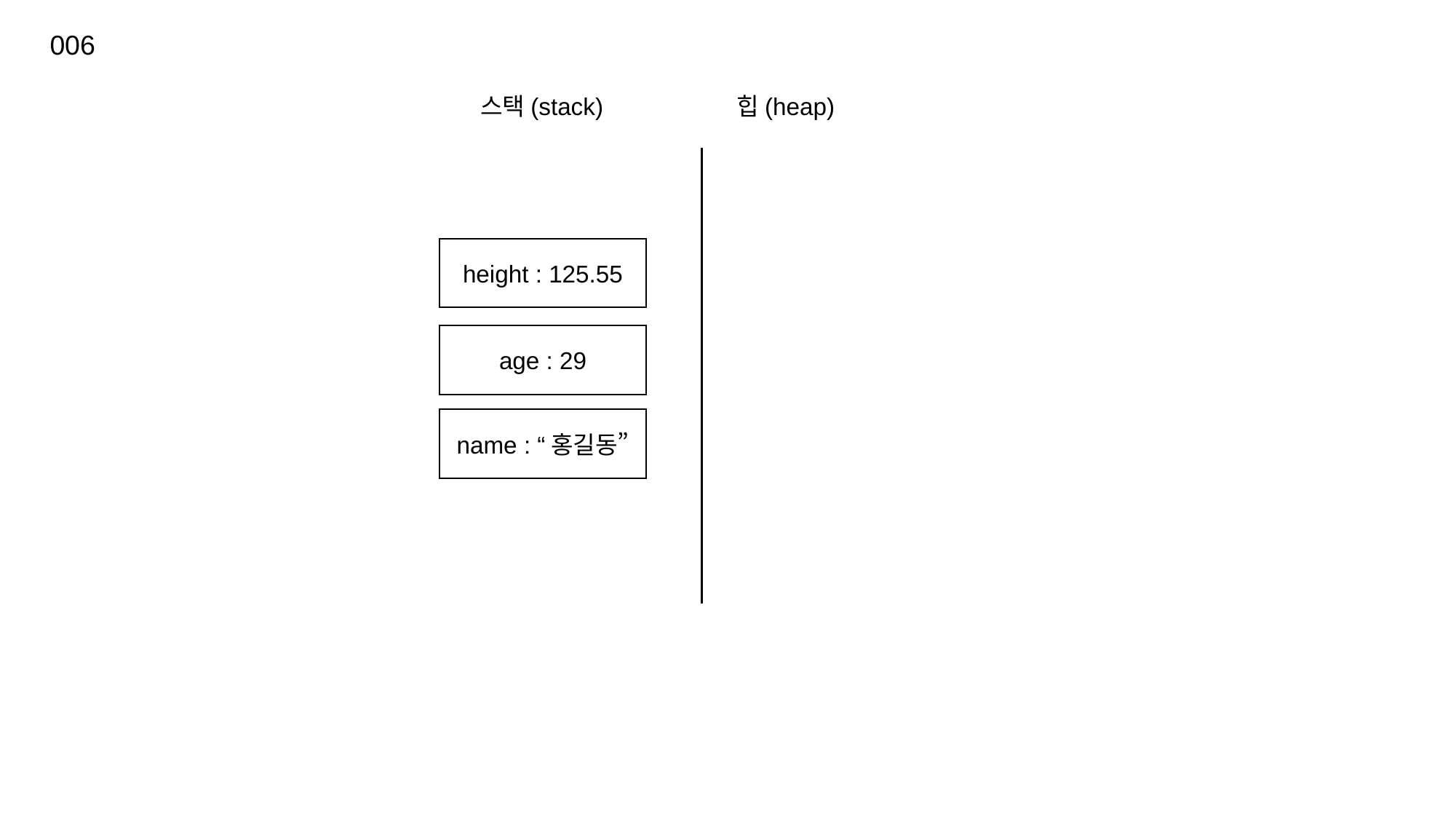

006
스택(stack)
힙(heap)
height : 125.55
age : 29
name : “홍길동”